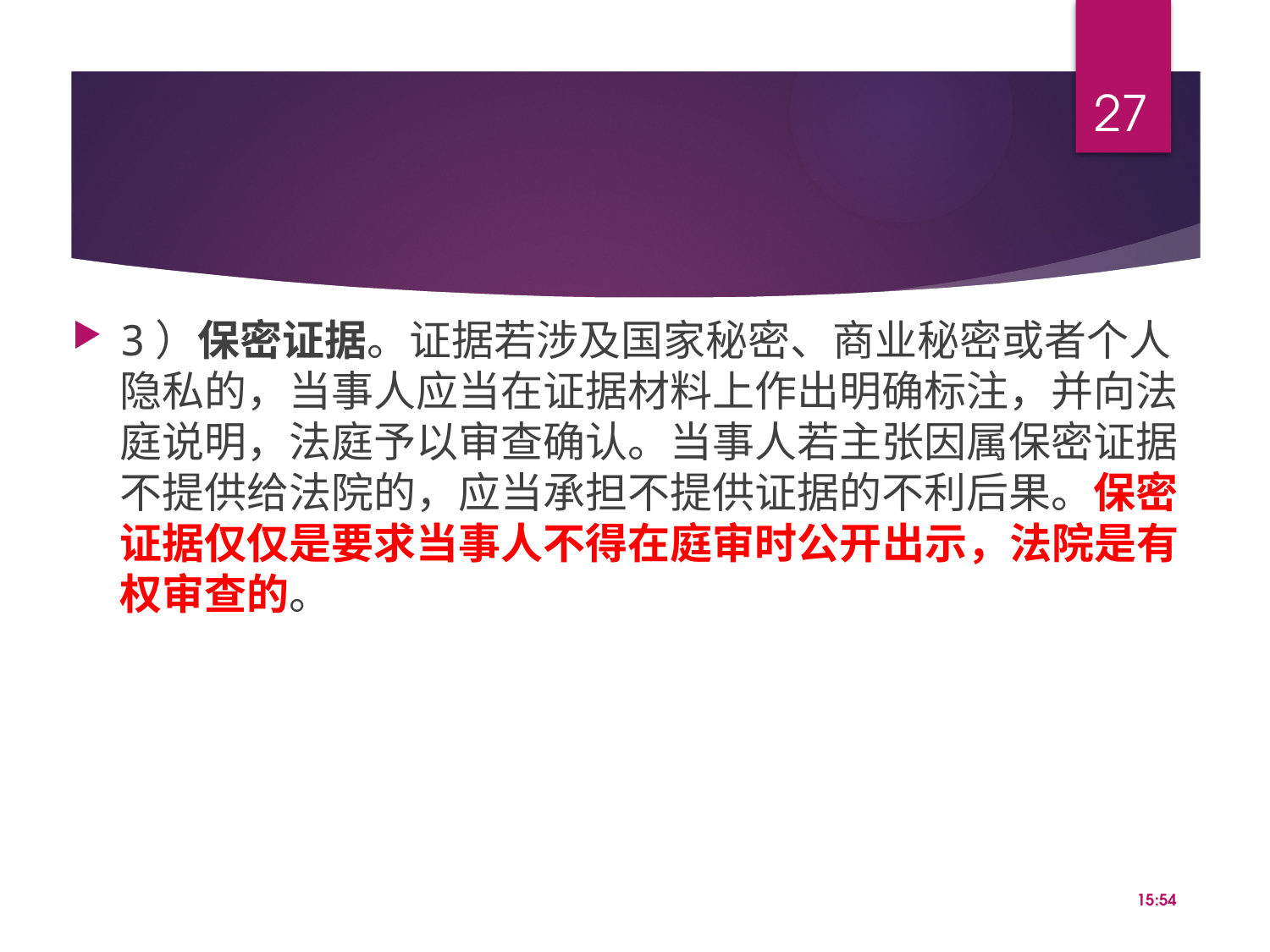

27
#
3）保密证据。证据若涉及国家秘密、商业秘密或者个人隐私的，当事人应当在证据材料上作出明确标注，并向法庭说明，法庭予以审查确认。当事人若主张因属保密证据不提供给法院的，应当承担不提供证据的不利后果。保密证据仅仅是要求当事人不得在庭审时公开出示，法院是有权审查的。
15:54